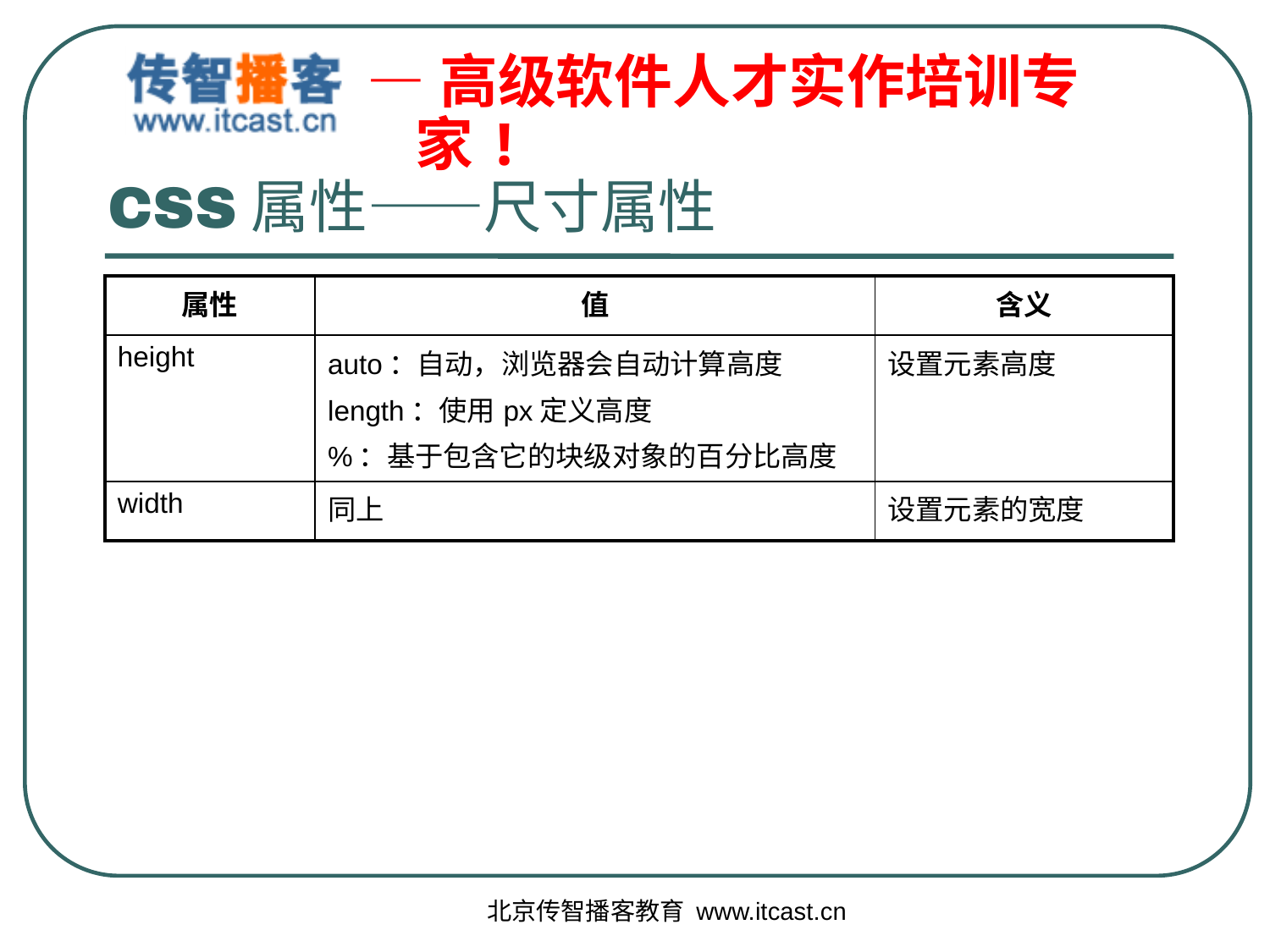

CSS属性——尺寸属性
| 属性 | 值 | 含义 |
| --- | --- | --- |
| height | auto：自动，浏览器会自动计算高度 length：使用px定义高度 %：基于包含它的块级对象的百分比高度 | 设置元素高度 |
| width | 同上 | 设置元素的宽度 |